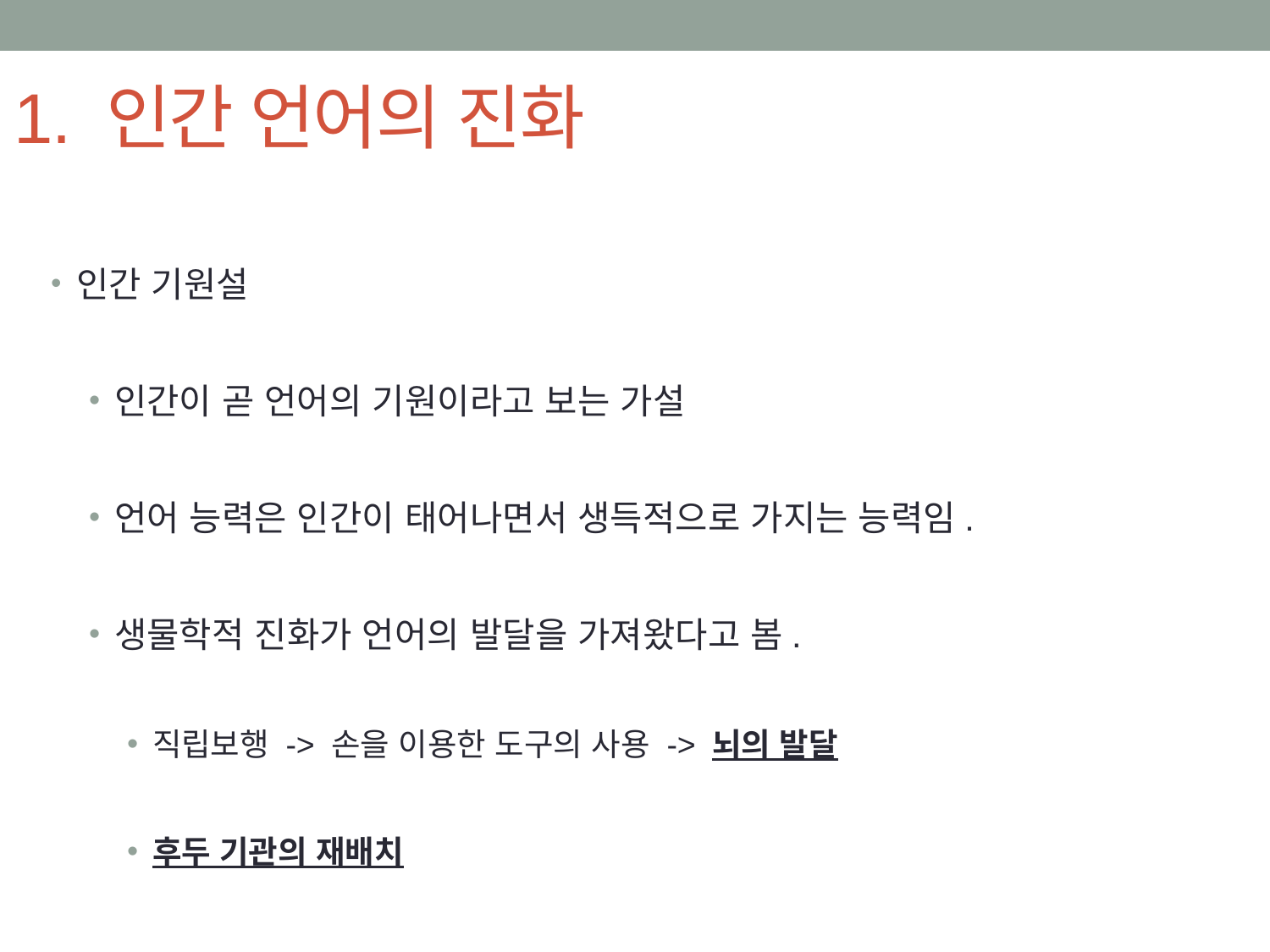

# 1. 인간 언어의 진화

인간 기원설

인간이 곧 언어의 기원이라고 보는 가설

언어 능력은 인간이 태어나면서 생득적으로 가지는 능력임.

생물학적 진화가 언어의 발달을 가져왔다고 봄.

직립보행 -> 손을 이용한 도구의 사용 -> 뇌의 발달

후두 기관의 재배치